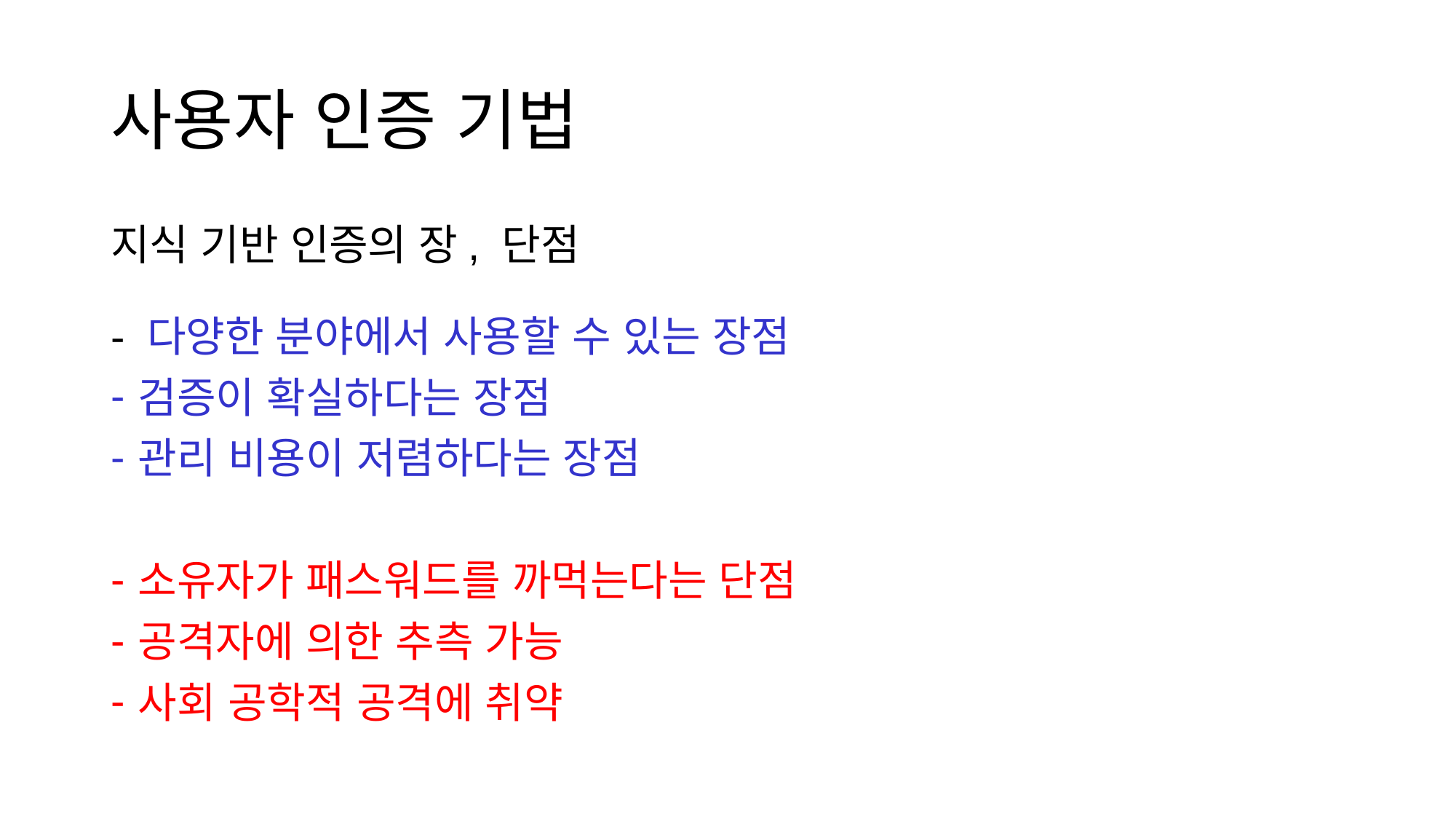

# 사용자 인증 기법
지식 기반 인증의 장, 단점
- 다양한 분야에서 사용할 수 있는 장점
검증이 확실하다는 장점
관리 비용이 저렴하다는 장점

소유자가 패스워드를 까먹는다는 단점
공격자에 의한 추측 가능
사회 공학적 공격에 취약